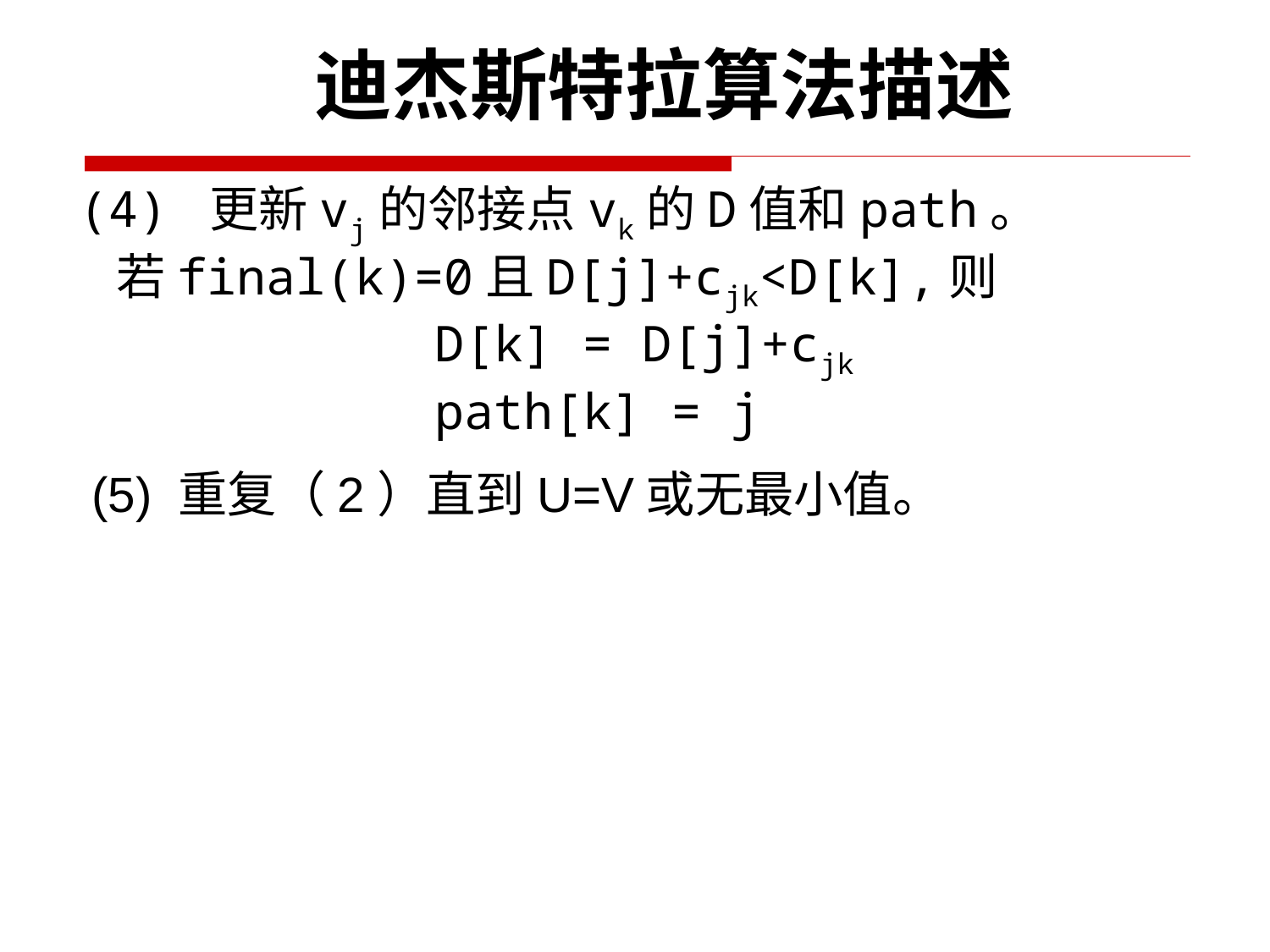

迪杰斯特拉算法描述
 (4) 更新vj的邻接点vk的D值和path。
     若final(k)=0且D[j]+cjk<D[k],则
             D[k] = D[j]+cjk
             path[k] = j
 (5) 重复（2）直到U=V或无最小值。